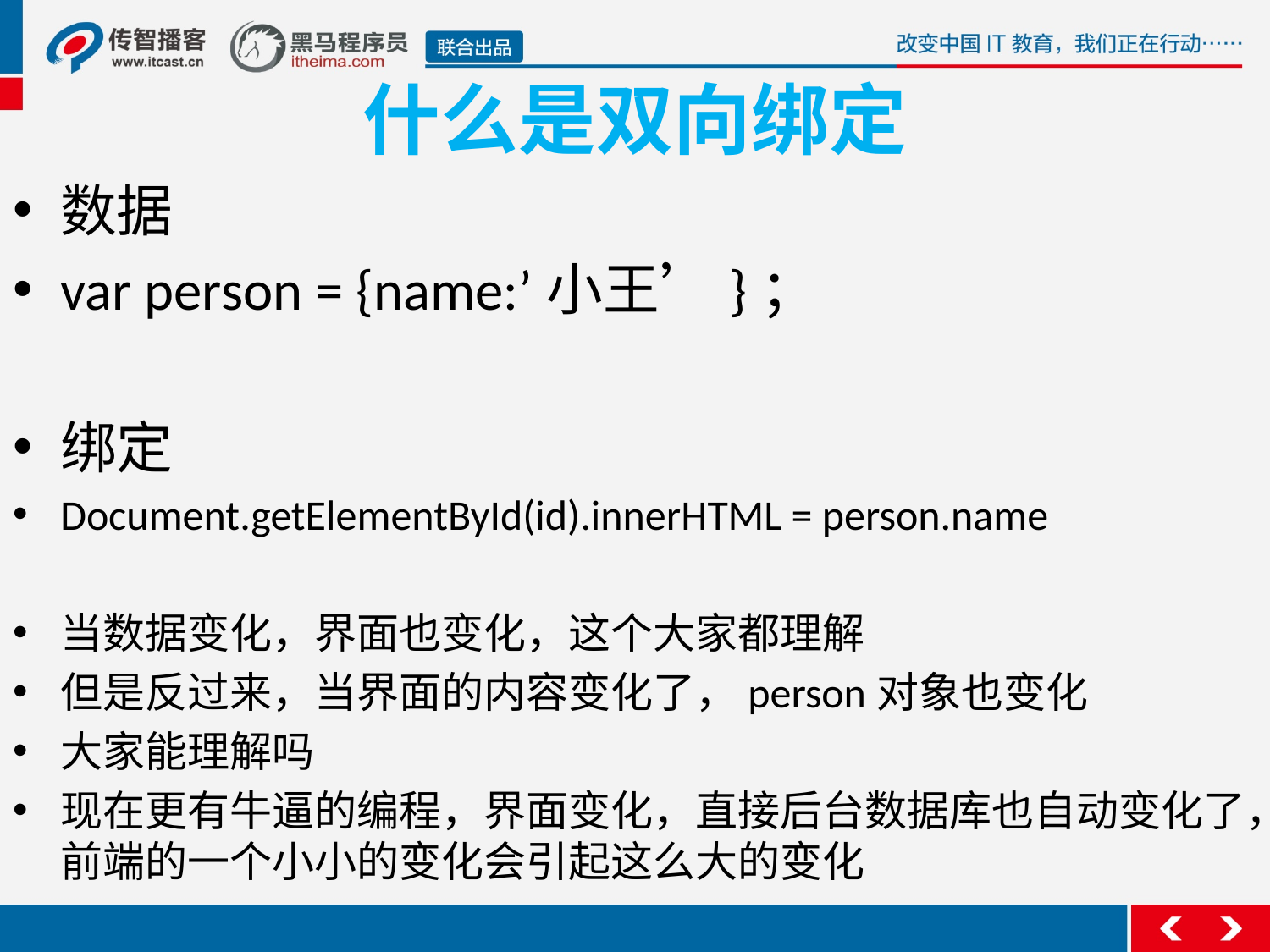

# 什么是双向绑定
数据
var person = {name:’小王’}；

绑定
Document.getElementById(id).innerHTML = person.name

当数据变化，界面也变化，这个大家都理解
但是反过来，当界面的内容变化了，person对象也变化
大家能理解吗
现在更有牛逼的编程，界面变化，直接后台数据库也自动变化了，前端的一个小小的变化会引起这么大的变化